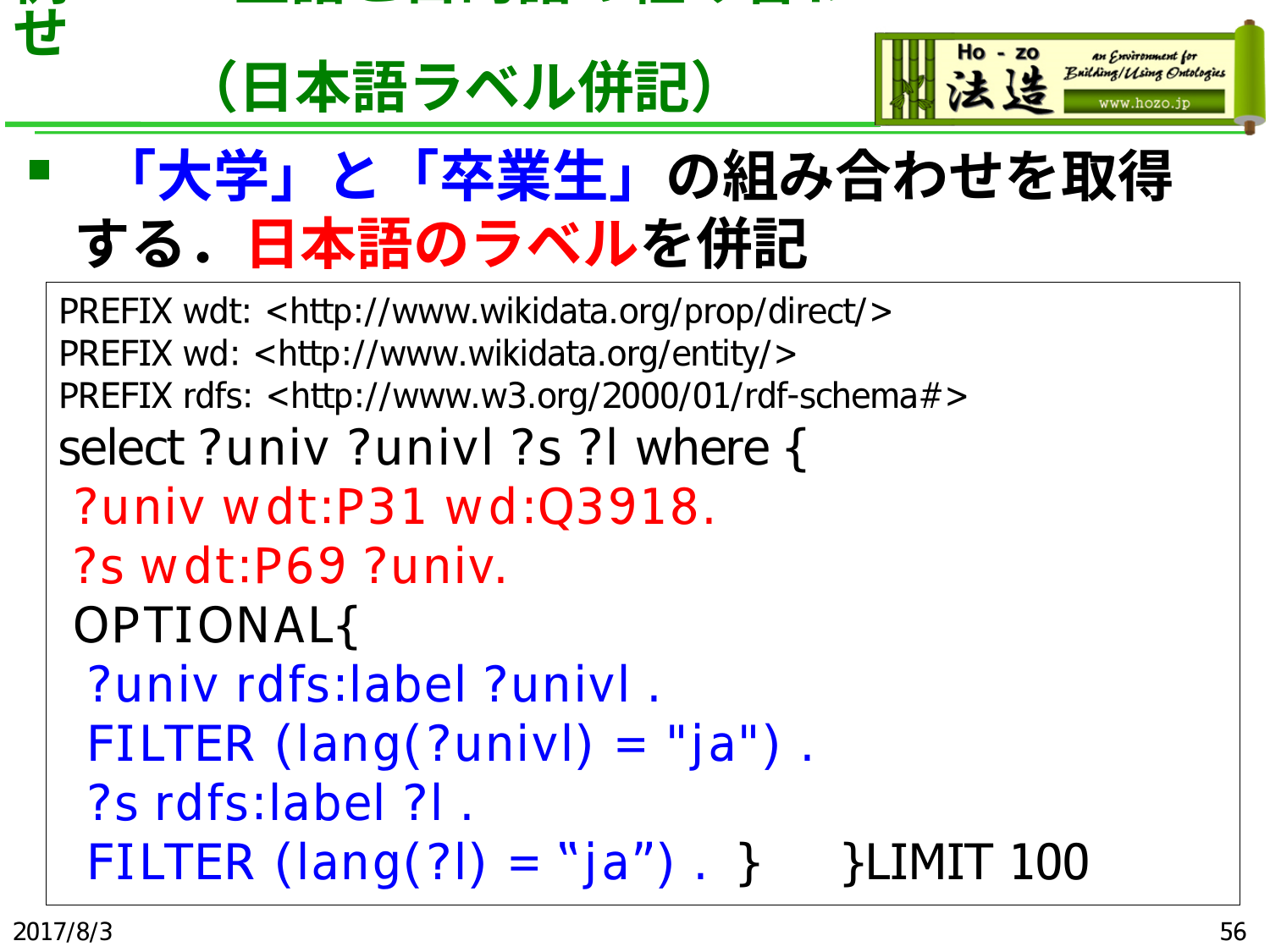

# 例5-7：主語と目的語の組み合わせ　　　 　　　（日本語ラベル併記）
 「大学」と「卒業生」の組み合わせを取得する．日本語のラベルを併記
PREFIX wdt: <http://www.wikidata.org/prop/direct/>
PREFIX wd: <http://www.wikidata.org/entity/>
PREFIX rdfs: <http://www.w3.org/2000/01/rdf-schema#>
select ?univ ?univl ?s ?l where {
 ?univ wdt:P31 wd:Q3918.
 ?s wdt:P69 ?univ.
 OPTIONAL{
  ?univ rdfs:label ?univl .
  FILTER (lang(?univl) = "ja") .
  ?s rdfs:label ?l .
  FILTER (lang(?l) = “ja”) .  }　}LIMIT 100
2017/8/3
56